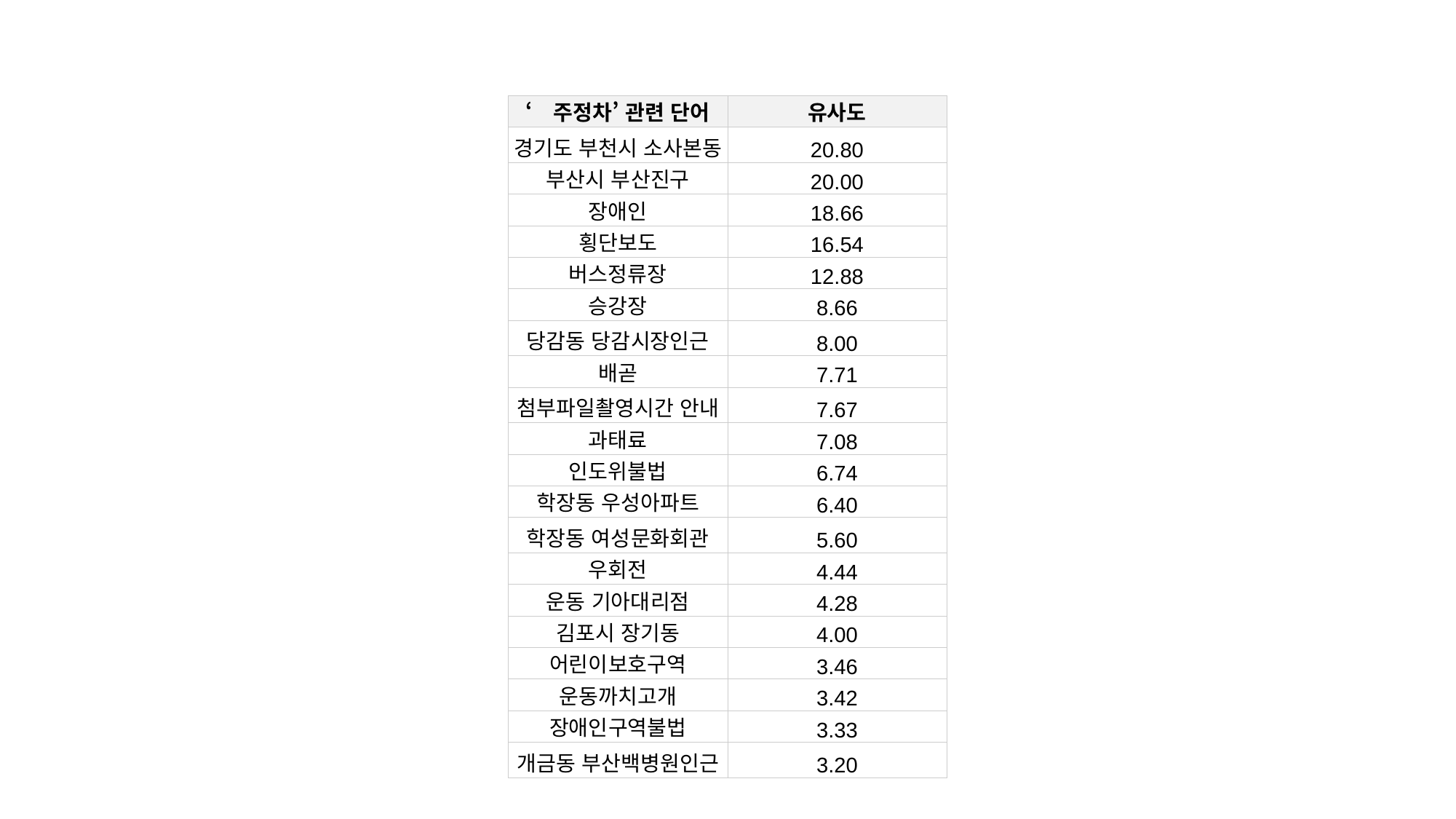

| ‘주정차’ 관련 단어 | 유사도 |
| --- | --- |
| 경기도 부천시 소사본동 | 20.80 |
| 부산시 부산진구 | 20.00 |
| 장애인 | 18.66 |
| 횡단보도 | 16.54 |
| 버스정류장 | 12.88 |
| 승강장 | 8.66 |
| 당감동 당감시장인근 | 8.00 |
| 배곧 | 7.71 |
| 첨부파일촬영시간 안내 | 7.67 |
| 과태료 | 7.08 |
| 인도위불법 | 6.74 |
| 학장동 우성아파트 | 6.40 |
| 학장동 여성문화회관 | 5.60 |
| 우회전 | 4.44 |
| 운동 기아대리점 | 4.28 |
| 김포시 장기동 | 4.00 |
| 어린이보호구역 | 3.46 |
| 운동까치고개 | 3.42 |
| 장애인구역불법 | 3.33 |
| 개금동 부산백병원인근 | 3.20 |